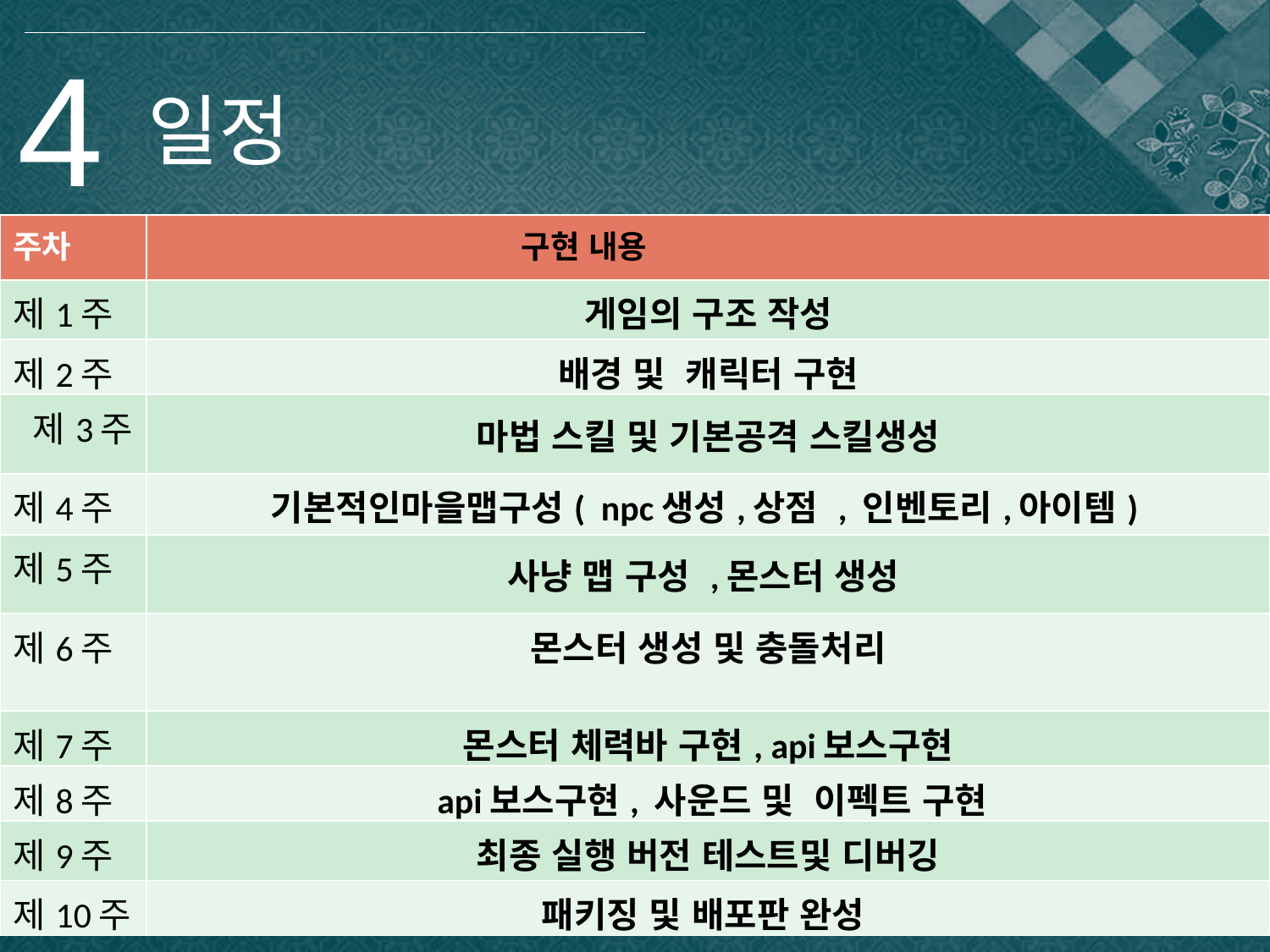

4
일정
| 주차 | 구현 내용 |
| --- | --- |
| 제1주 | 게임의 구조 작성 |
| 제2주 | 배경 및 캐릭터 구현 |
| 제3주 | 마법 스킬 및 기본공격 스킬생성 |
| 제4주 | 기본적인마을맵구성( npc생성,상점 , 인벤토리,아이템) |
| 제5주 | 사냥 맵 구성 ,몬스터 생성 |
| 제6주 | 몬스터 생성 및 충돌처리 |
| 제7주 | 몬스터 체력바 구현, api보스구현 |
| 제8주 | api보스구현, 사운드 및 이펙트 구현 |
| 제9주 | 최종 실행 버전 테스트및 디버깅 |
| 제10주 | 패키징 및 배포판 완성 |